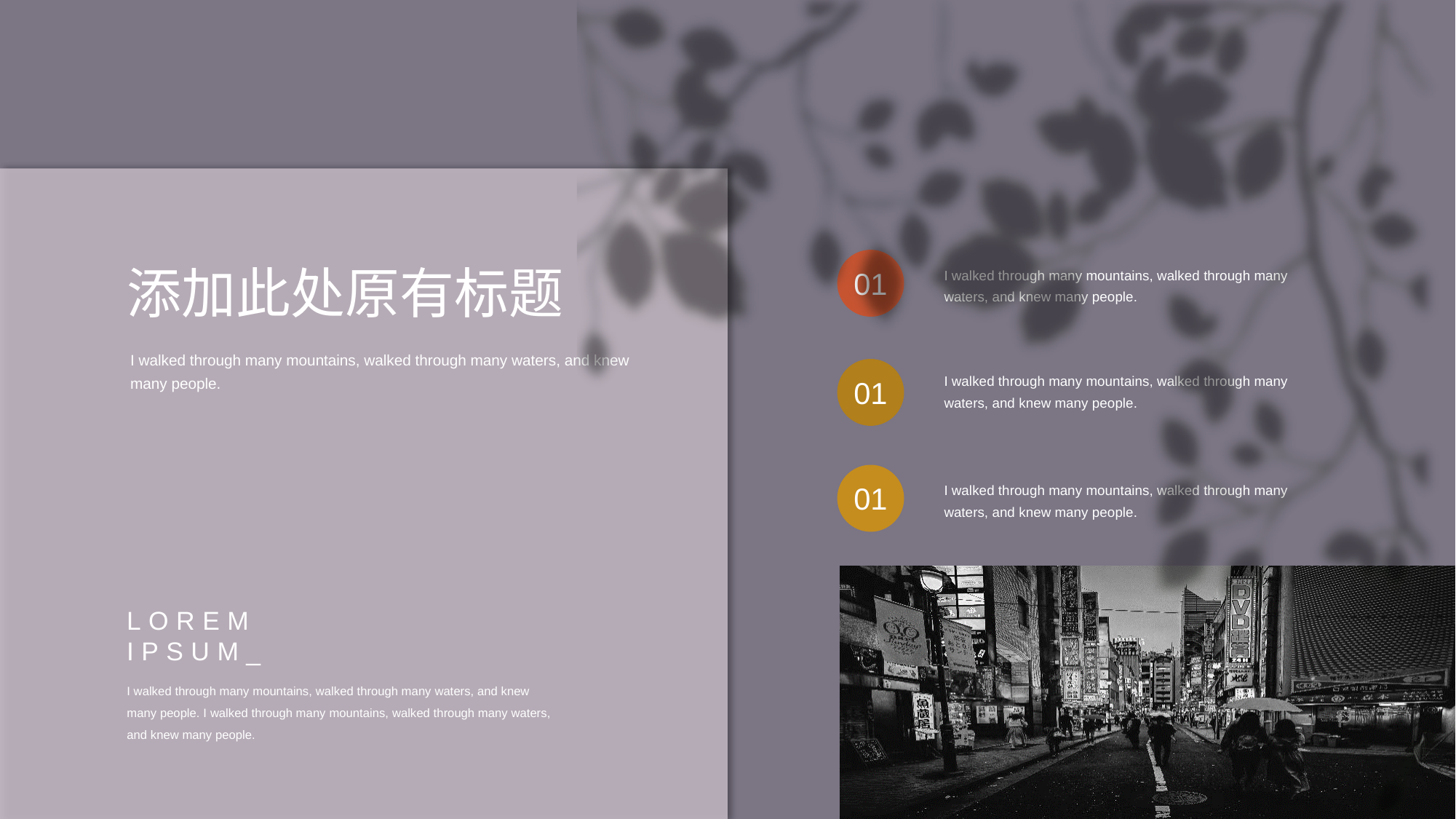

01
I walked through many mountains, walked through many waters, and knew many people.
I walked through many mountains, walked through many waters, and knew many people.

01

01
I walked through many mountains, walked through many waters, and knew many people.
添加此处原有标题
I walked through many mountains, walked through many waters, and knew many people.

LOREM IPSUM_
I walked through many mountains, walked through many waters, and knew many people. I walked through many mountains, walked through many waters, and knew many people.